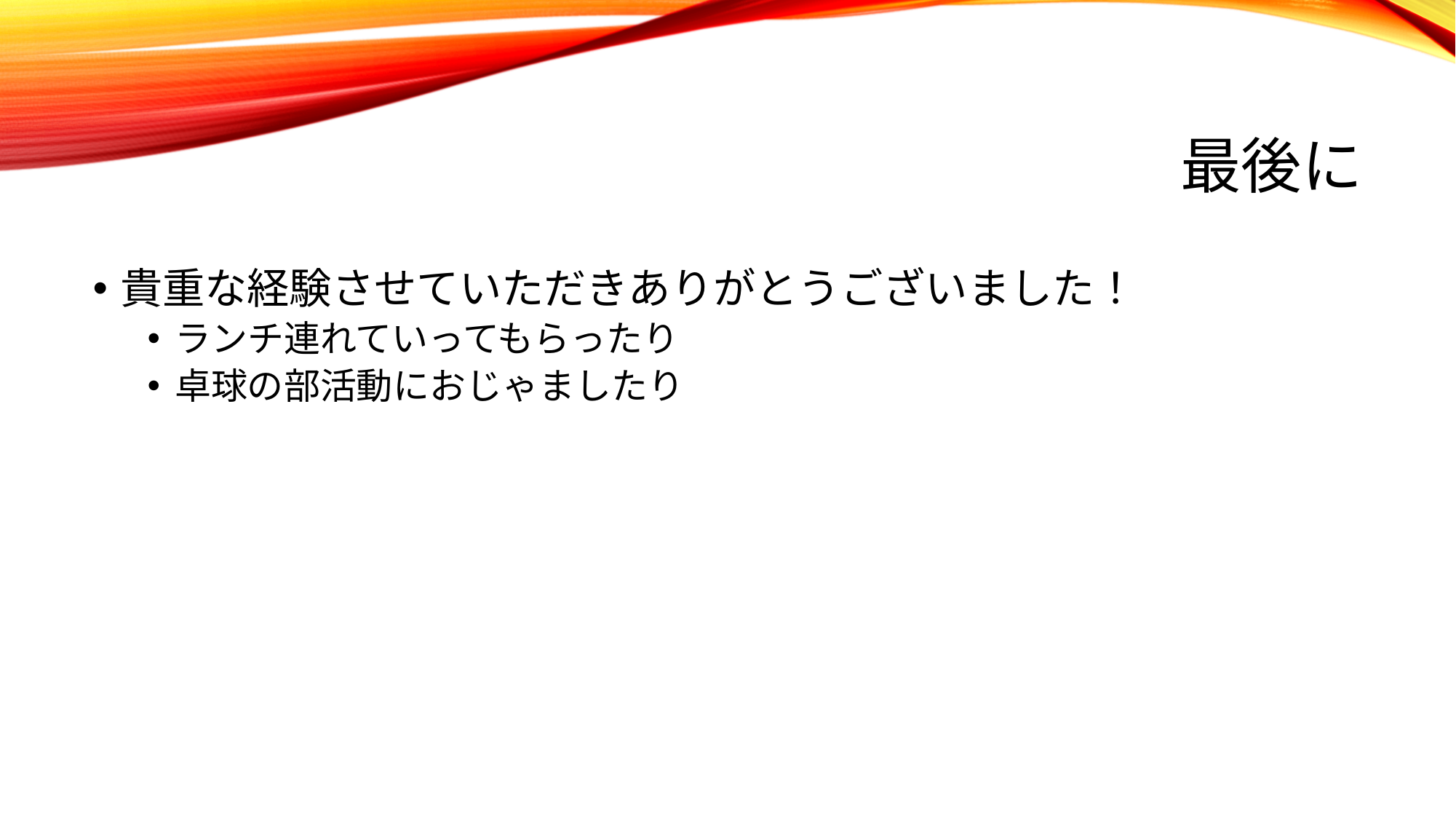

# 最後に
貴重な経験させていただきありがとうございました！
ランチ連れていってもらったり
卓球の部活動におじゃましたり